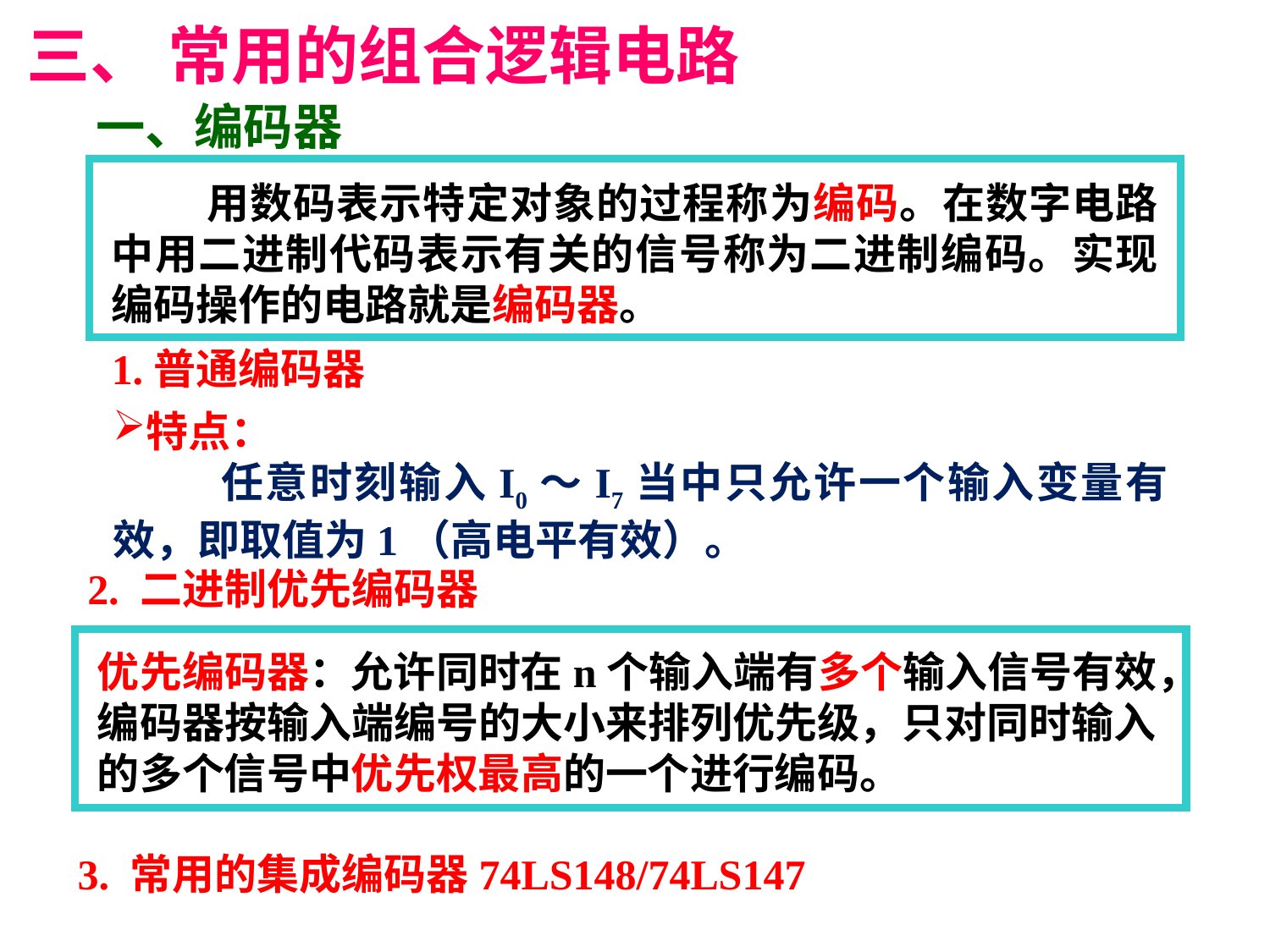

三、 常用的组合逻辑电路
一、编码器

        用数码表示特定对象的过程称为编码。在数字电路中用二进制代码表示有关的信号称为二进制编码。实现编码操作的电路就是编码器。
1.普通编码器
特点：
     任意时刻输入I0～I7当中只允许一个输入变量有效，即取值为1（高电平有效）。
2. 二进制优先编码器

优先编码器：允许同时在n个输入端有多个输入信号有效，编码器按输入端编号的大小来排列优先级，只对同时输入的多个信号中优先权最高的一个进行编码。
3. 常用的集成编码器74LS148/74LS147